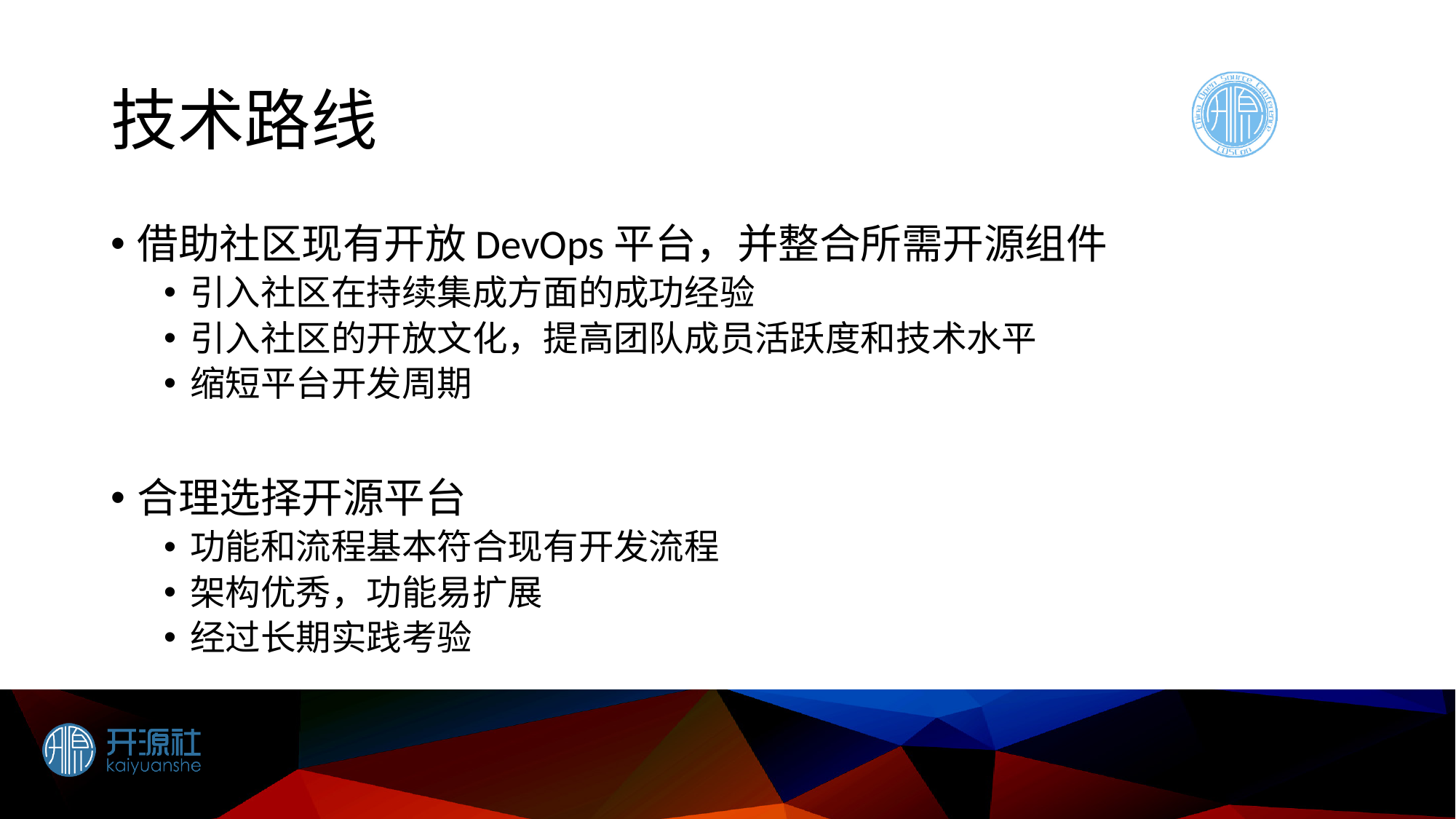

# 技术路线
借助社区现有开放DevOps平台，并整合所需开源组件
引入社区在持续集成方面的成功经验
引入社区的开放文化，提高团队成员活跃度和技术水平
缩短平台开发周期

合理选择开源平台
功能和流程基本符合现有开发流程
架构优秀，功能易扩展
经过长期实践考验